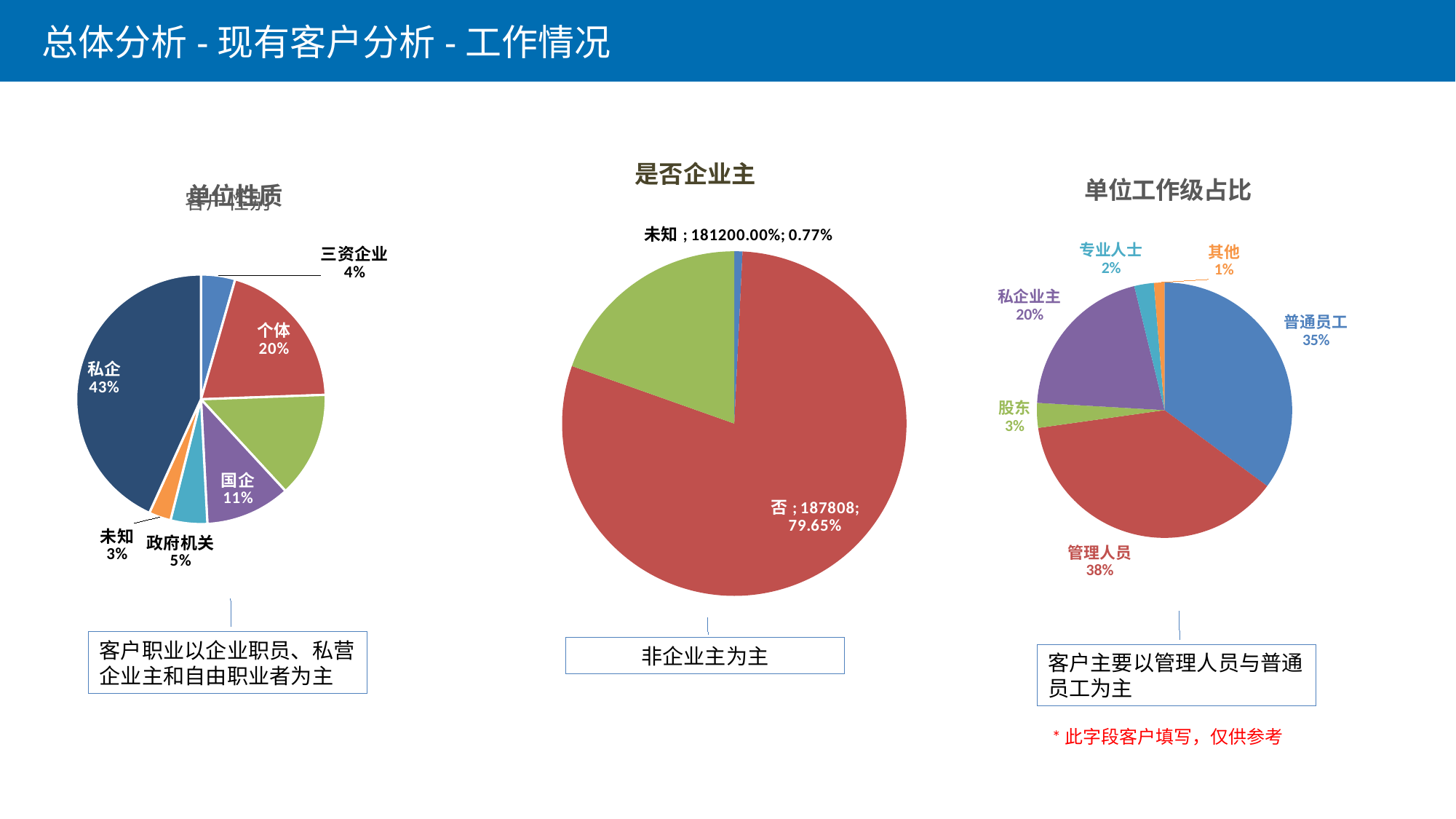

总体分析-现有客户分析-工作情况
是否企业主

### Chart: 单位性质

| Category | 客户数 |
|---|---|
| 三资企业 | 10485.0 |
| 个体 | 47251.0 |
| 事业单位 | 32373.0 |
| 国企 | 26068.0 |
| 政府机关 | 11232.0 |
| 未知 | 6765.0 |
| 私企 | 102082.0 |

### Chart: 单位工作级占比

| Category | 单数 |
|---|---|
| 普通员工 | 82989.0 |
| 管理人员 | 88963.0 |
| 股东 | 7416.0 |
| 私企业主 | 47898.0 |
| 专业人士 | 5861.0 |
| 其他 | 3155.0 |

### Chart: 客户性别

| Category |
|---|

### Chart

| Category |  |
|---|---|
| 未知 | 1812.0 |
| 否 | 187808.0 |
| 是 | 46175.0 |
客户职业以企业职员、私营企业主和自由职业者为主
非企业主为主
客户主要以管理人员与普通员工为主
*此字段客户填写，仅供参考